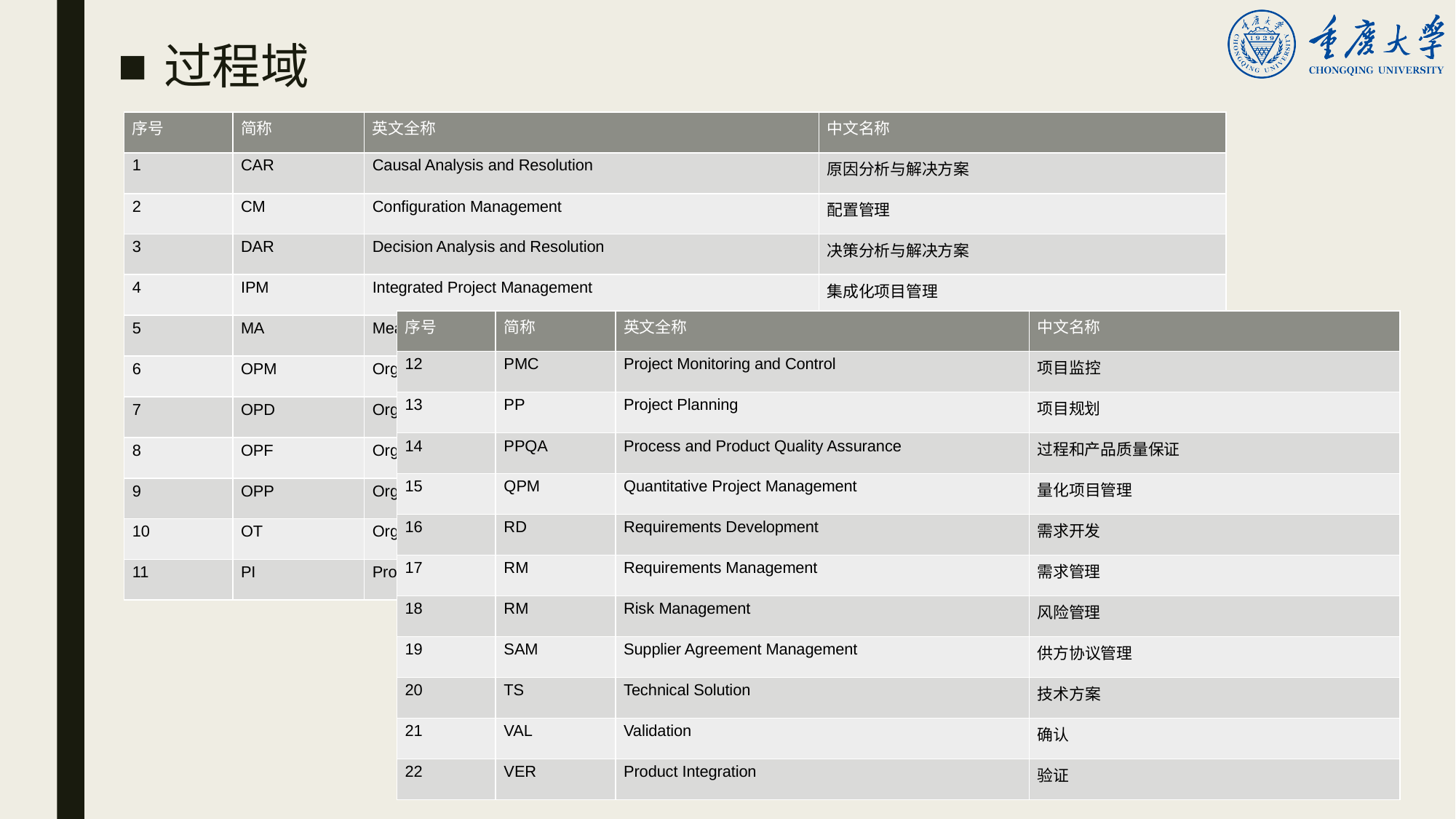

过程域
| 序号 | 简称 | 英文全称 | 中文名称 |
| --- | --- | --- | --- |
| 1 | CAR | Causal Analysis and Resolution | 原因分析与解决方案 |
| 2 | CM | Configuration Management | 配置管理 |
| 3 | DAR | Decision Analysis and Resolution | 决策分析与解决方案 |
| 4 | IPM | Integrated Project Management | 集成化项目管理 |
| 5 | MA | Measurement and Analysis | 度量与分析 |
| 6 | OPM | Organizational Performance Management | 组织级绩效管理 |
| 7 | OPD | Organizational Process Definition | 组织级过程定义 |
| 8 | OPF | Organizational Process Focus | 组织级绩效关注 |
| 9 | OPP | Organizational Process Performance | 组织级过程性能 |
| 10 | OT | Organizational Training | 组织培训 |
| 11 | PI | Product Integration | 产品集成 |
| 序号 | 简称 | 英文全称 | 中文名称 |
| --- | --- | --- | --- |
| 12 | PMC | Project Monitoring and Control | 项目监控 |
| 13 | PP | Project Planning | 项目规划 |
| 14 | PPQA | Process and Product Quality Assurance | 过程和产品质量保证 |
| 15 | QPM | Quantitative Project Management | 量化项目管理 |
| 16 | RD | Requirements Development | 需求开发 |
| 17 | RM | Requirements Management | 需求管理 |
| 18 | RM | Risk Management | 风险管理 |
| 19 | SAM | Supplier Agreement Management | 供方协议管理 |
| 20 | TS | Technical Solution | 技术方案 |
| 21 | VAL | Validation | 确认 |
| 22 | VER | Product Integration | 验证 |